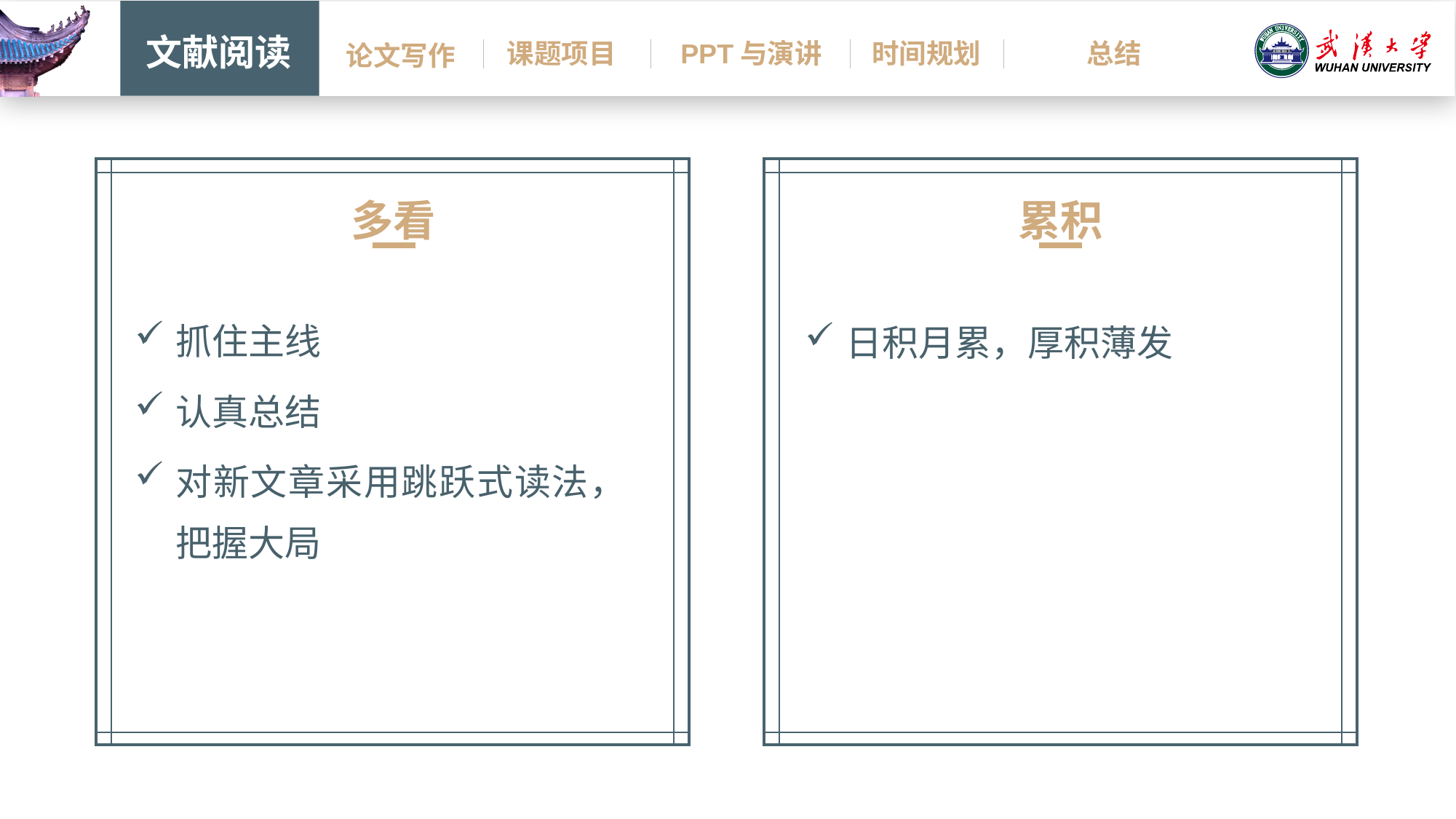

多看

累积
抓住主线
认真总结
对新文章采用跳跃式读法，把握大局
日积月累，厚积薄发